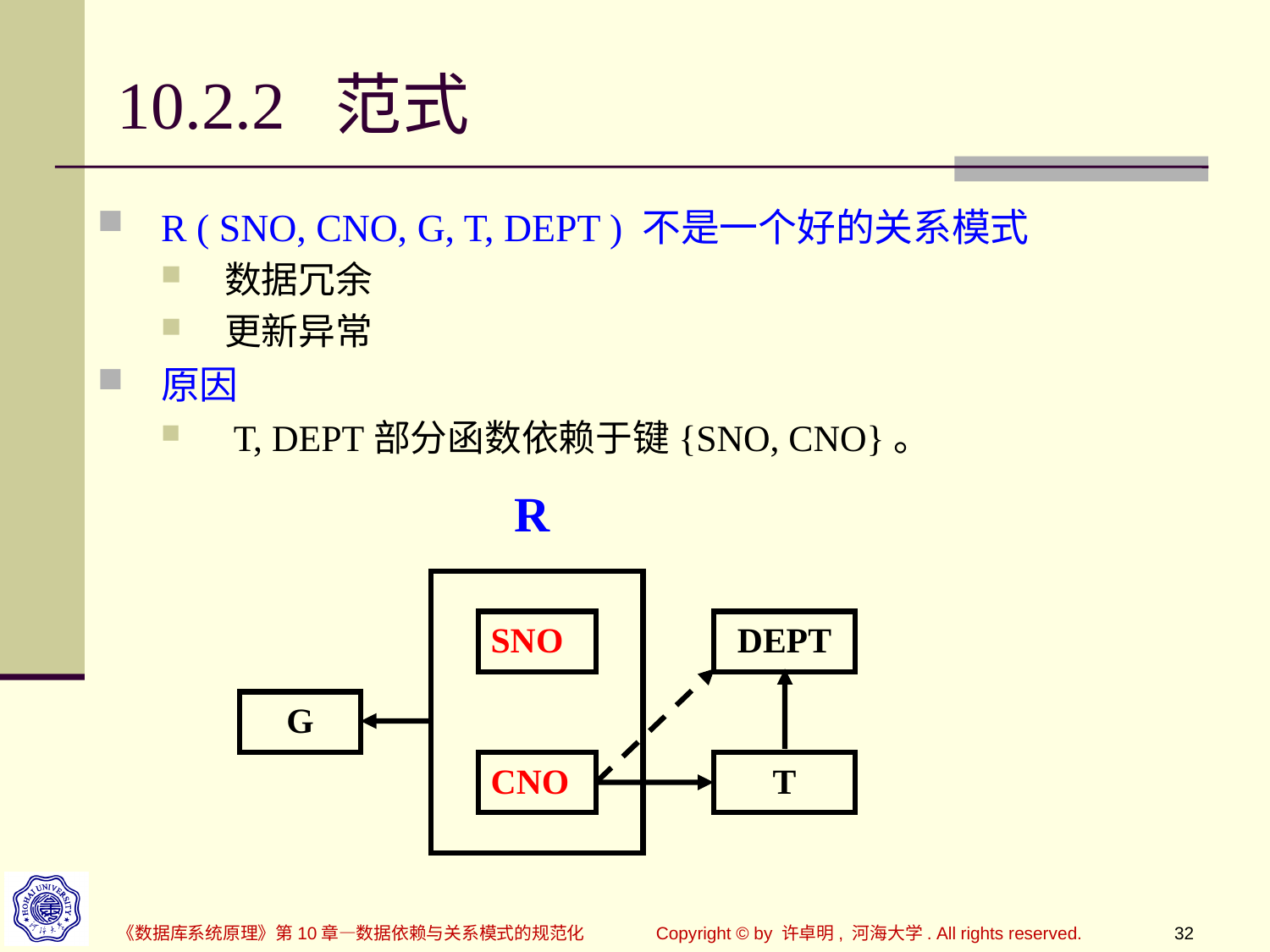

# 10.2.2  范式
R ( SNO, CNO, G, T, DEPT ) 不是一个好的关系模式
数据冗余
更新异常
原因
 T, DEPT部分函数依赖于键{SNO, CNO}。
R

SNO
DEPT

G

CNO
T

《数据库系统原理》第10章—数据依赖与关系模式的规范化
Copyright © by 许卓明, 河海大学. All rights reserved.
32